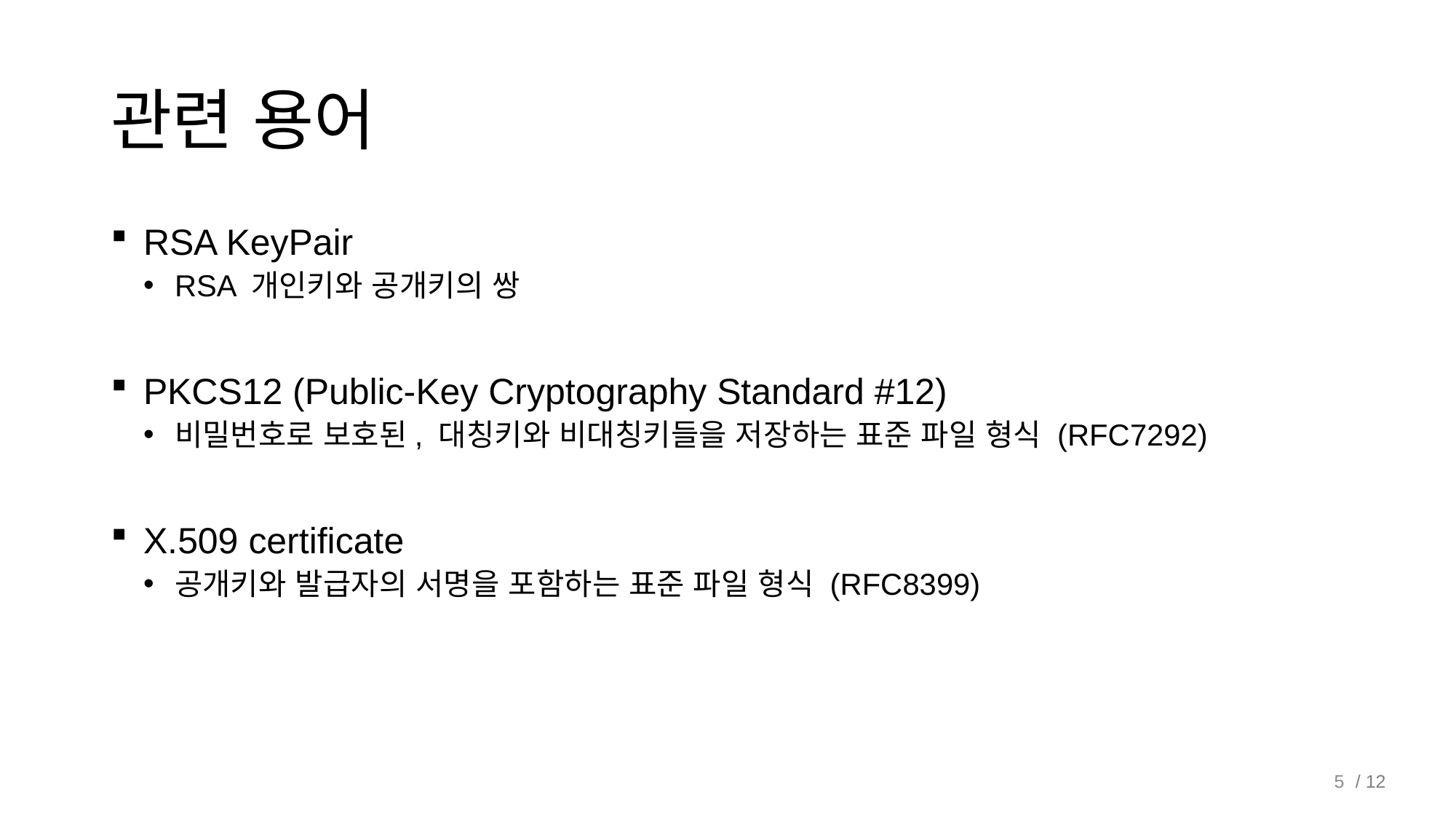

# 관련 용어
RSA KeyPair
RSA 개인키와 공개키의 쌍

PKCS12 (Public-Key Cryptography Standard #12)
비밀번호로 보호된, 대칭키와 비대칭키들을 저장하는 표준 파일 형식 (RFC7292)

X.509 certificate
공개키와 발급자의 서명을 포함하는 표준 파일 형식 (RFC8399)

5
 / 12